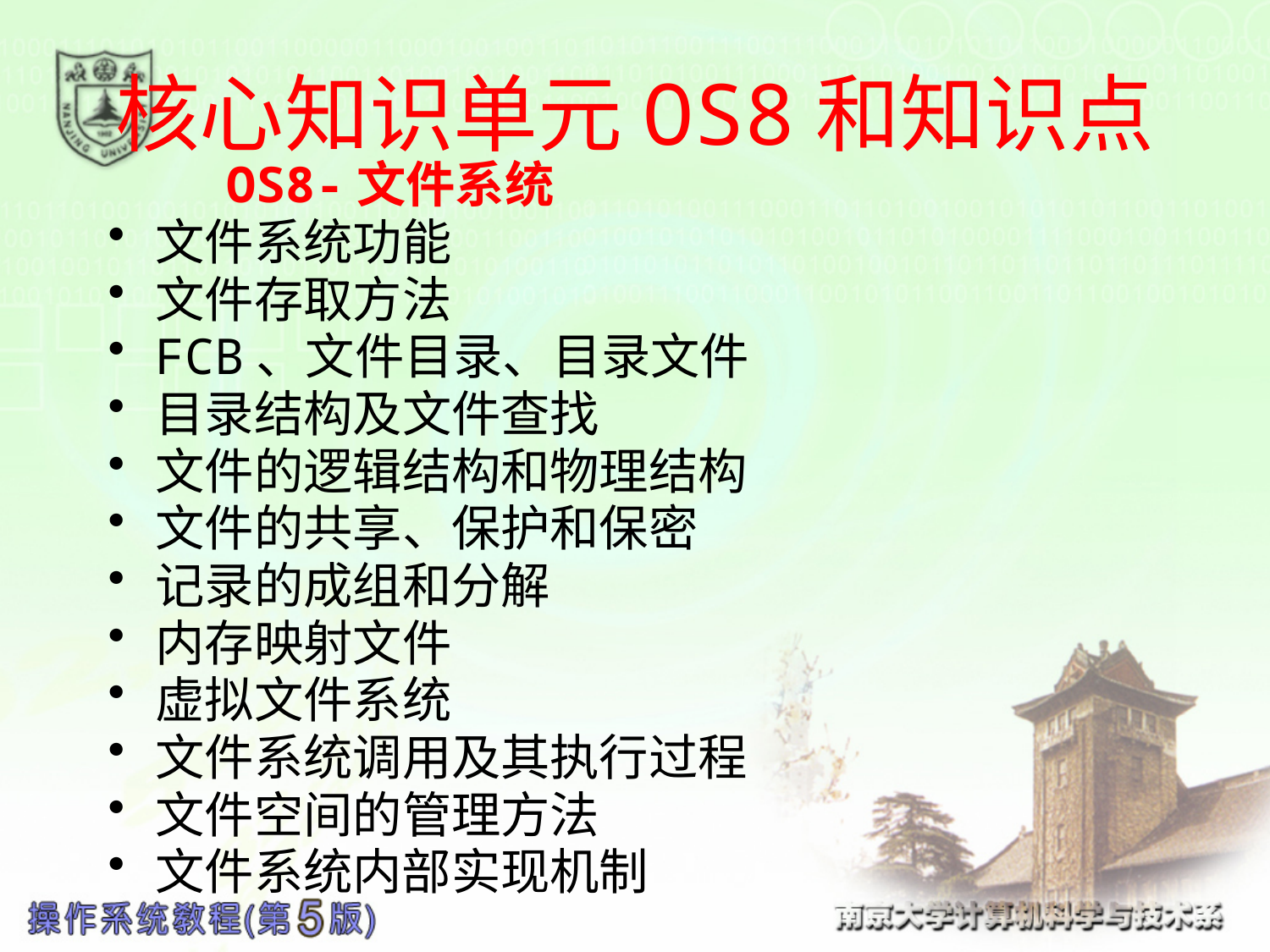

# 核心知识单元OS8和知识点
    OS8-文件系统
文件系统功能
文件存取方法
FCB、文件目录、目录文件
目录结构及文件查找
文件的逻辑结构和物理结构
文件的共享、保护和保密
记录的成组和分解
内存映射文件
虚拟文件系统
文件系统调用及其执行过程
文件空间的管理方法
文件系统内部实现机制